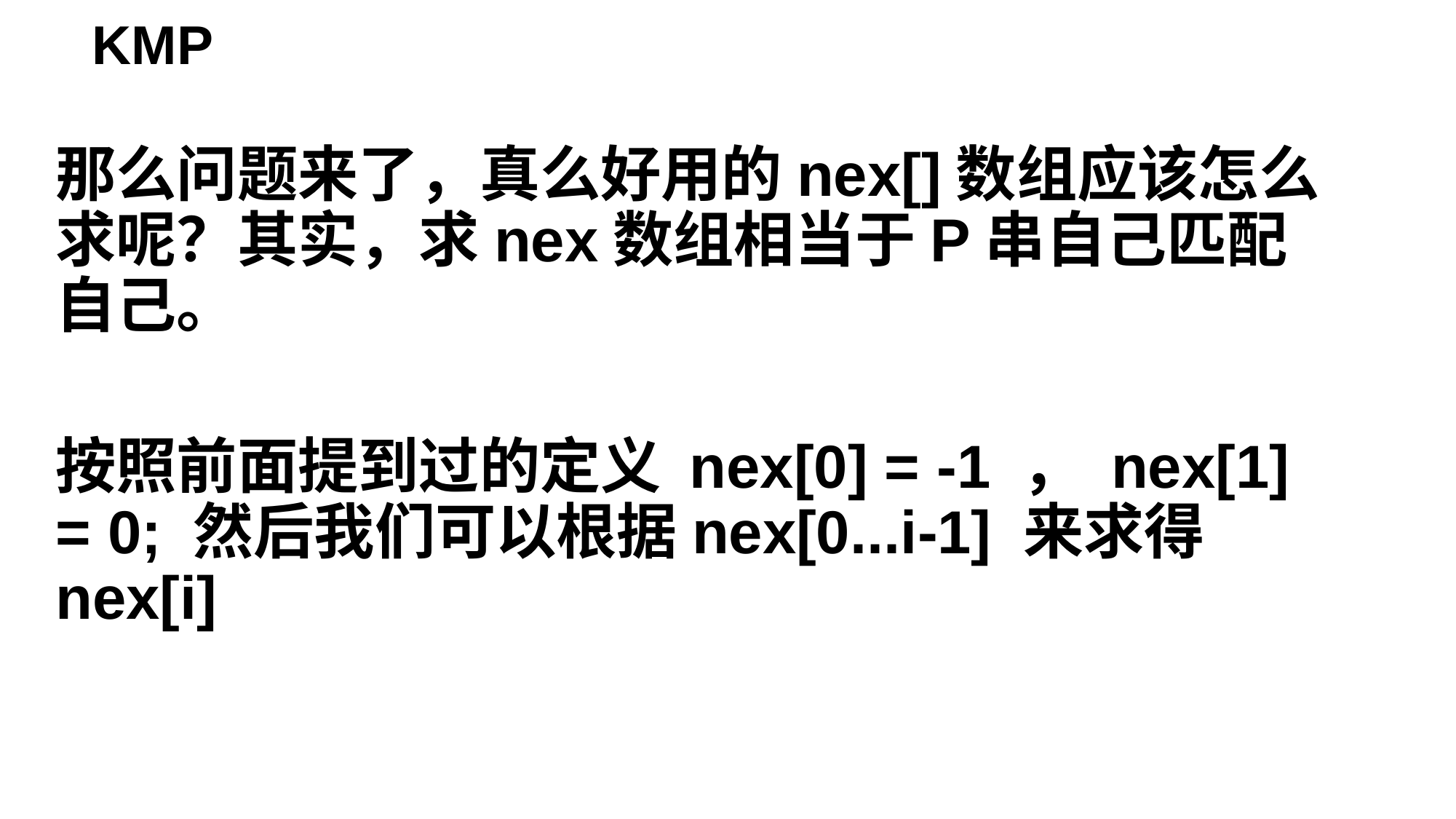

# KMP
那么问题来了，真么好用的nex[]数组应该怎么求呢？其实，求nex数组相当于P串自己匹配自己。

按照前面提到过的定义 nex[0] = -1 ， nex[1] = 0; 然后我们可以根据nex[0...i-1] 来求得nex[i]